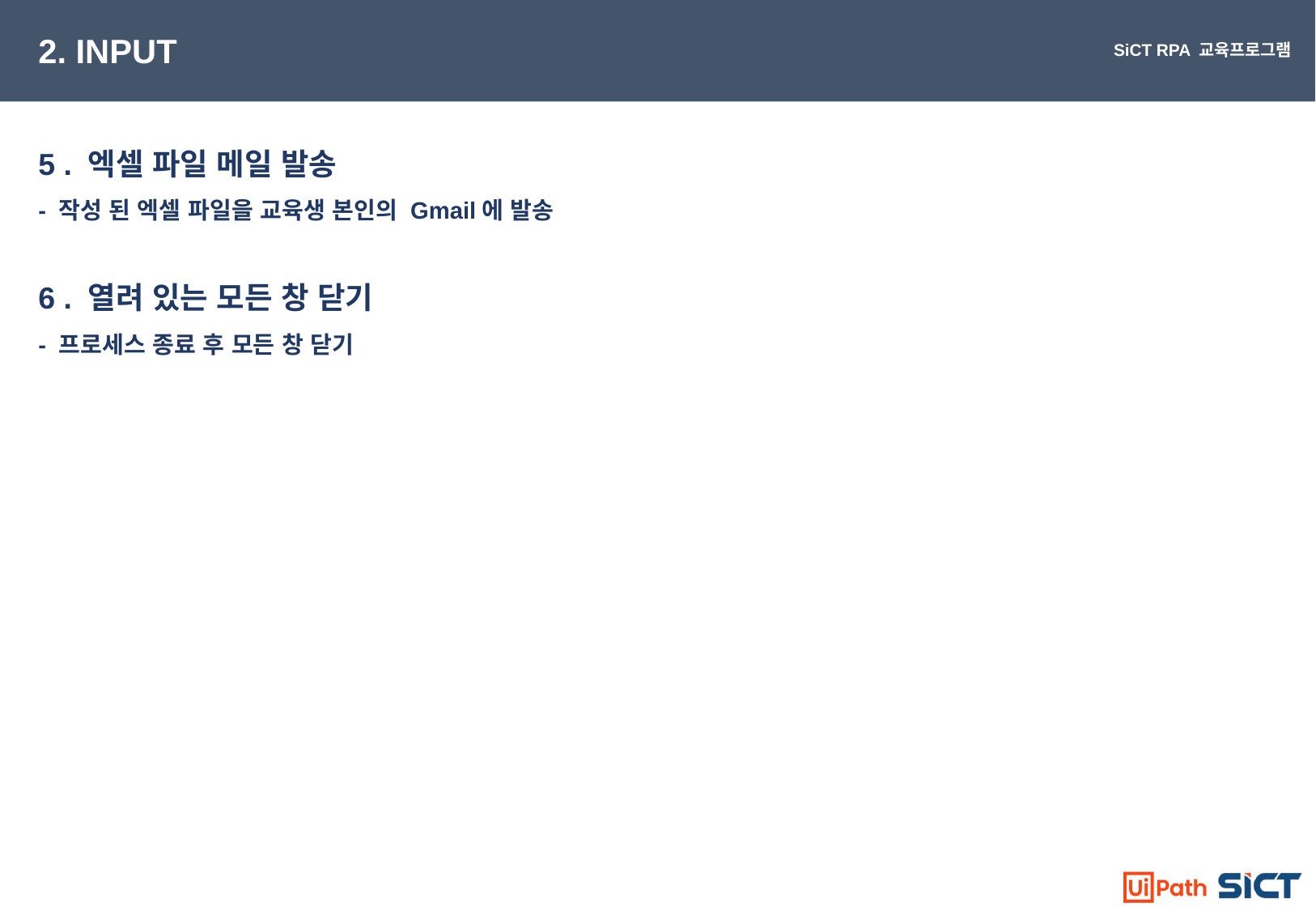

2. INPUT
5 . 엑셀 파일 메일 발송
- 작성 된 엑셀 파일을 교육생 본인의 Gmail에 발송

6 . 열려 있는 모든 창 닫기
- 프로세스 종료 후 모든 창 닫기